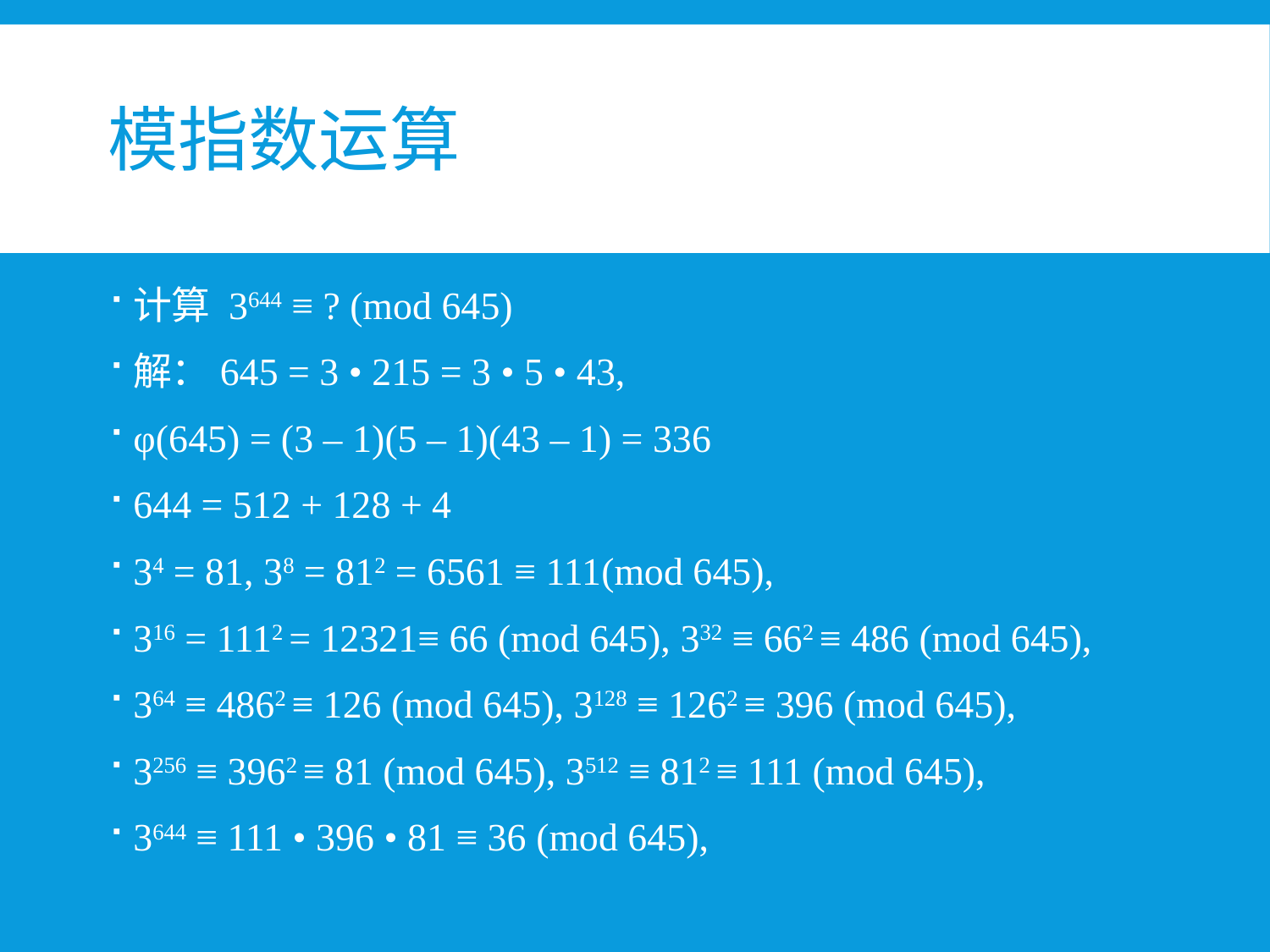

# 模指数运算
计算 3644 ≡ ? (mod 645)
解：645 = 3 • 215 = 3 • 5 • 43,
φ(645) = (3 – 1)(5 – 1)(43 – 1) = 336
644 = 512 + 128 + 4
34 = 81, 38 = 812 = 6561 ≡ 111(mod 645),
316 = 1112 = 12321≡ 66 (mod 645), 332 ≡ 662 ≡ 486 (mod 645),
364 ≡ 4862 ≡ 126 (mod 645), 3128 ≡ 1262 ≡ 396 (mod 645),
3256 ≡ 3962 ≡ 81 (mod 645), 3512 ≡ 812 ≡ 111 (mod 645),
3644 ≡ 111 • 396 • 81 ≡ 36 (mod 645),